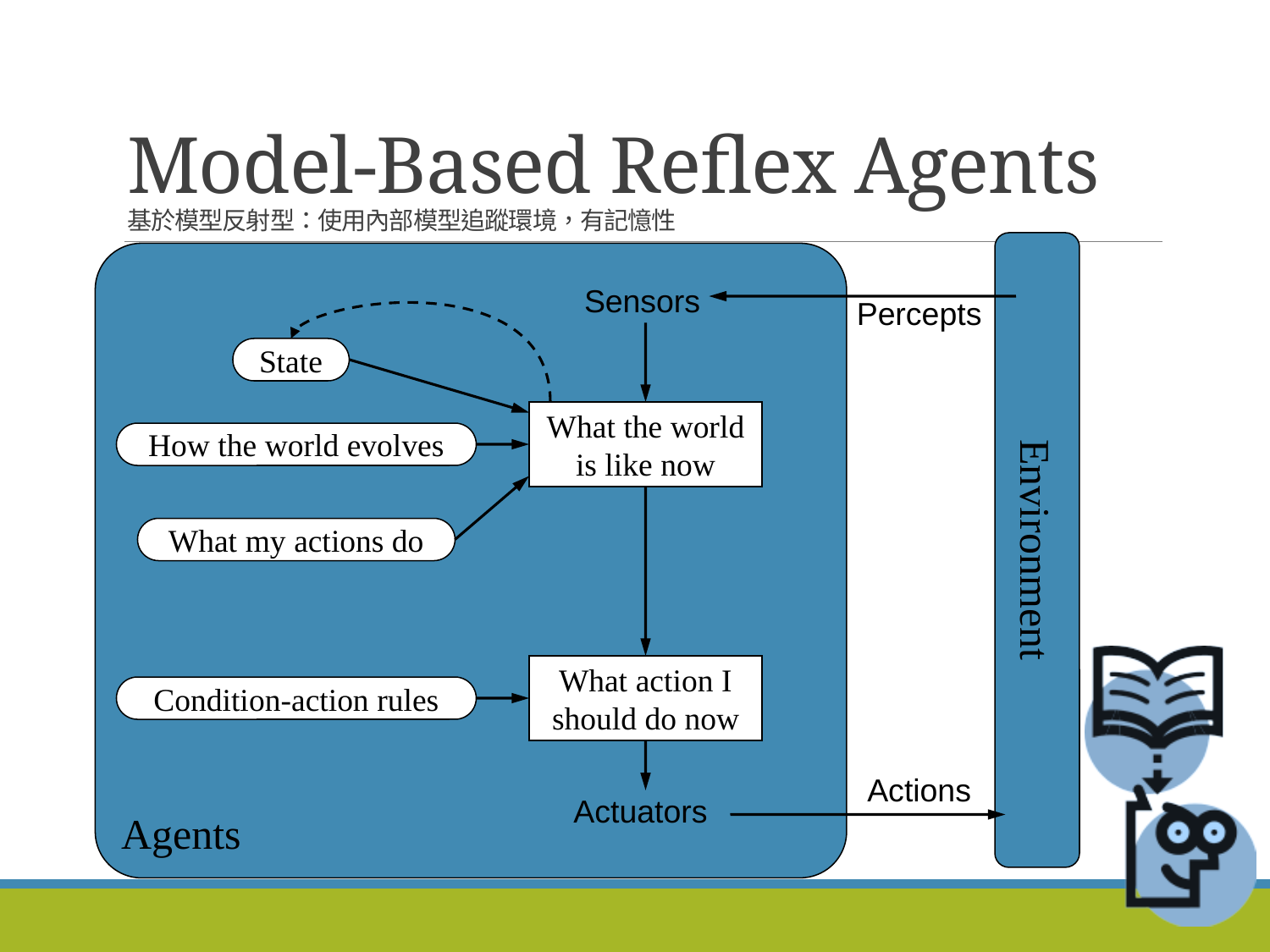

# Model-Based Reflex Agents 基於模型反射型：使用內部模型追蹤環境，有記憶性
Environment
Agents
Sensors
Percepts

State

What the world is like now
How the world evolves

What my actions do
What action I should do now
Condition-action rules

Actions
Actuators